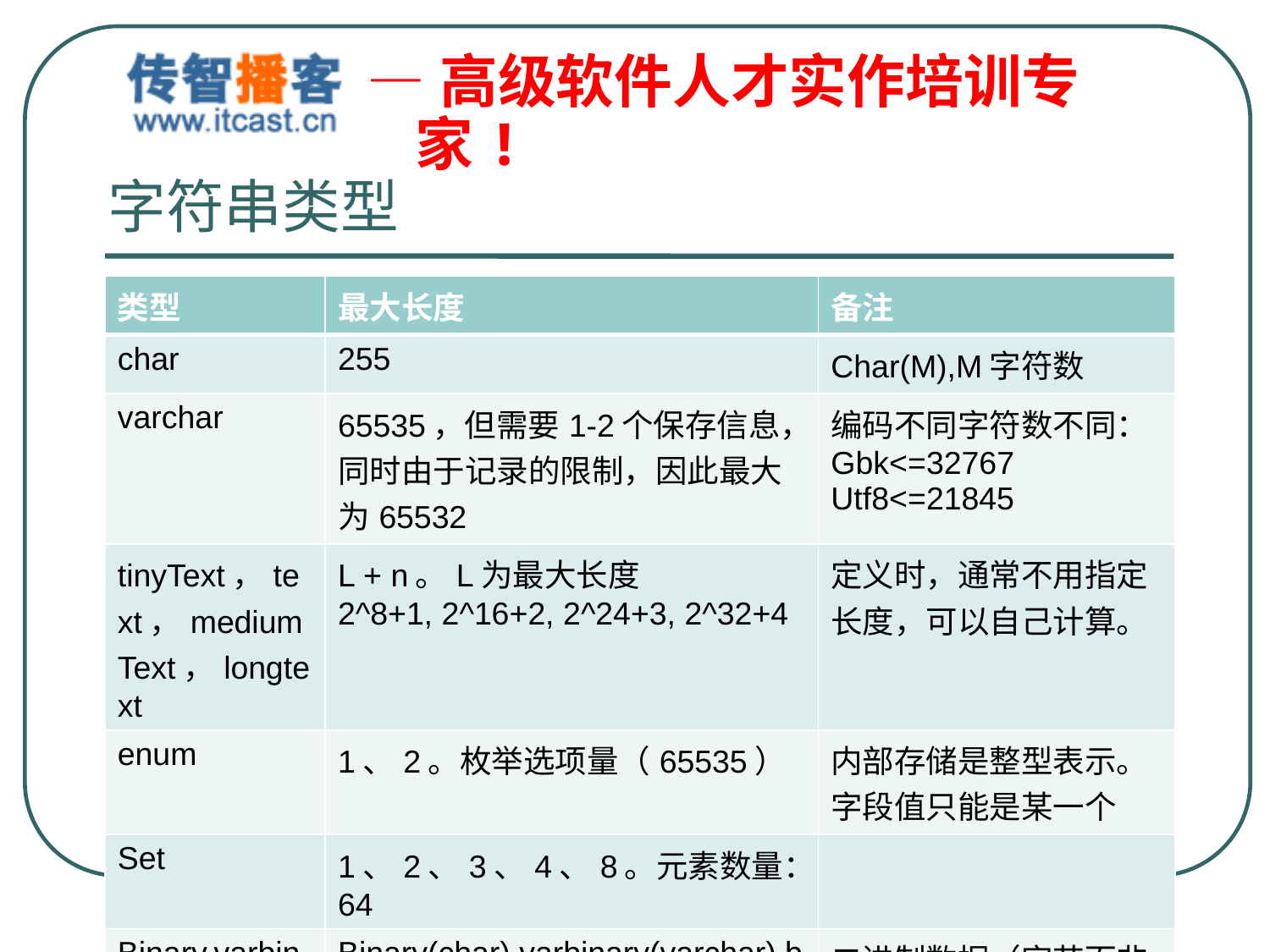

# 字符串类型
| 类型 | 最大长度 | 备注 |
| --- | --- | --- |
| char | 255 | Char(M),M字符数 |
| varchar | 65535，但需要1-2个保存信息，同时由于记录的限制，因此最大为65532 | 编码不同字符数不同： Gbk<=32767 Utf8<=21845 |
| tinyText，text，mediumText，longtext | L + n。L为最大长度 2^8+1, 2^16+2, 2^24+3, 2^32+4 | 定义时，通常不用指定长度，可以自己计算。 |
| enum | 1、2。枚举选项量（65535） | 内部存储是整型表示。 字段值只能是某一个 |
| Set | 1、2、3、4、8。元素数量：64 |  |
| Binary,varbinary,blob | Binary(char),varbinary(varchar),blob(text) 做类比 | 二进制数据（字节而非字符） |